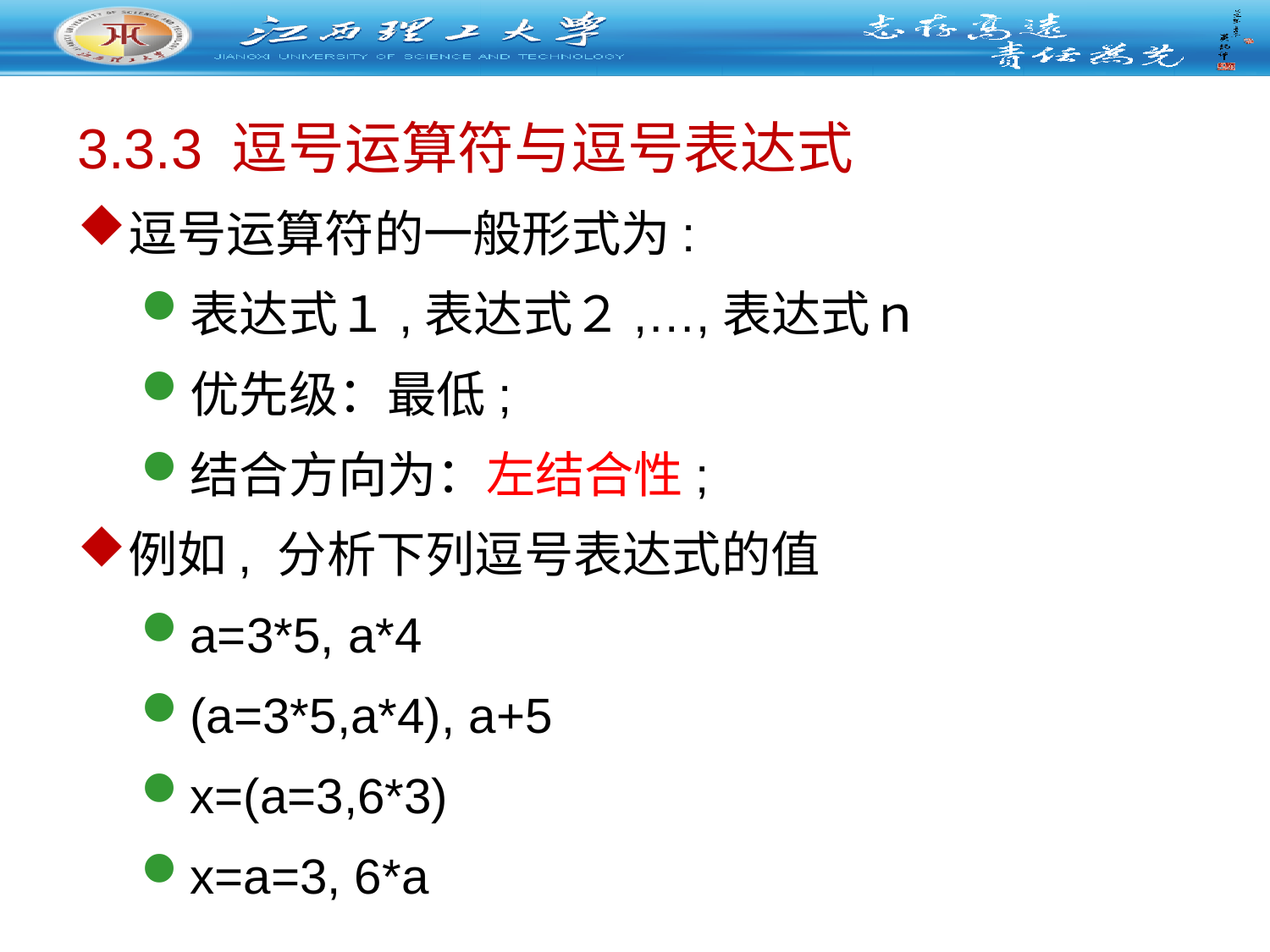

# 3.3.3 逗号运算符与逗号表达式
逗号运算符的一般形式为:
表达式１,表达式２,…,表达式ｎ
优先级：最低;
结合方向为：左结合性;
例如, 分析下列逗号表达式的值
a=3*5, a*4
(a=3*5,a*4), a+5
x=(a=3,6*3)
x=a=3, 6*a